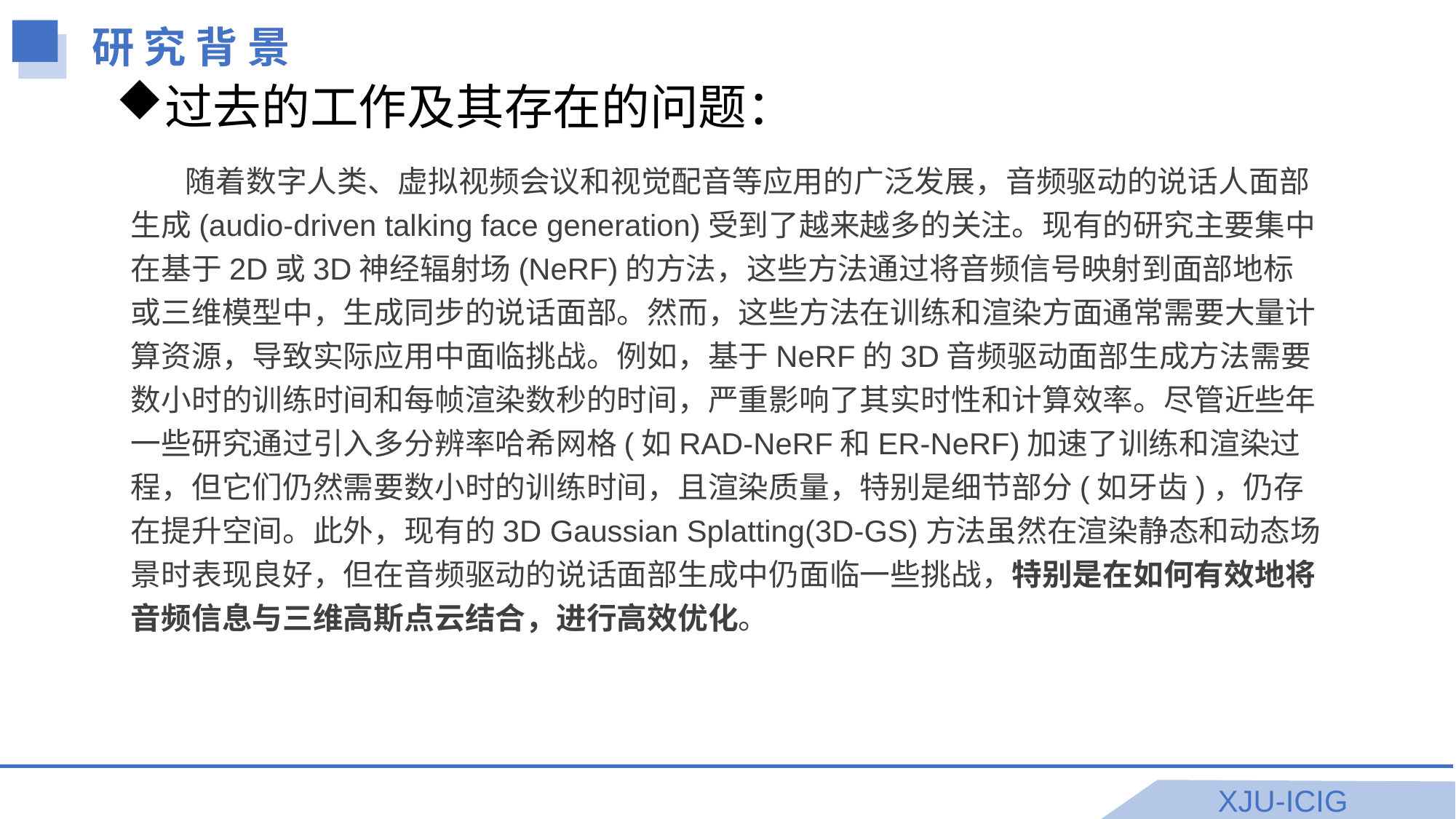

研 究 背 景

过去的工作及其存在的问题：
随着数字人类、虚拟视频会议和视觉配音等应用的广泛发展，音频驱动的说话人面部生成(audio-driven talking face generation)受到了越来越多的关注。现有的研究主要集中在基于2D或3D神经辐射场(NeRF)的方法，这些方法通过将音频信号映射到面部地标或三维模型中，生成同步的说话面部。然而，这些方法在训练和渲染方面通常需要大量计算资源，导致实际应用中面临挑战。例如，基于NeRF的3D音频驱动面部生成方法需要数小时的训练时间和每帧渲染数秒的时间，严重影响了其实时性和计算效率。尽管近些年一些研究通过引入多分辨率哈希网格(如RAD-NeRF和ER-NeRF)加速了训练和渲染过程，但它们仍然需要数小时的训练时间，且渲染质量，特别是细节部分(如牙齿)，仍存在提升空间。此外，现有的3D Gaussian Splatting(3D-GS)方法虽然在渲染静态和动态场景时表现良好，但在音频驱动的说话面部生成中仍面临一些挑战，特别是在如何有效地将音频信息与三维高斯点云结合，进行高效优化。
XJU-ICIG